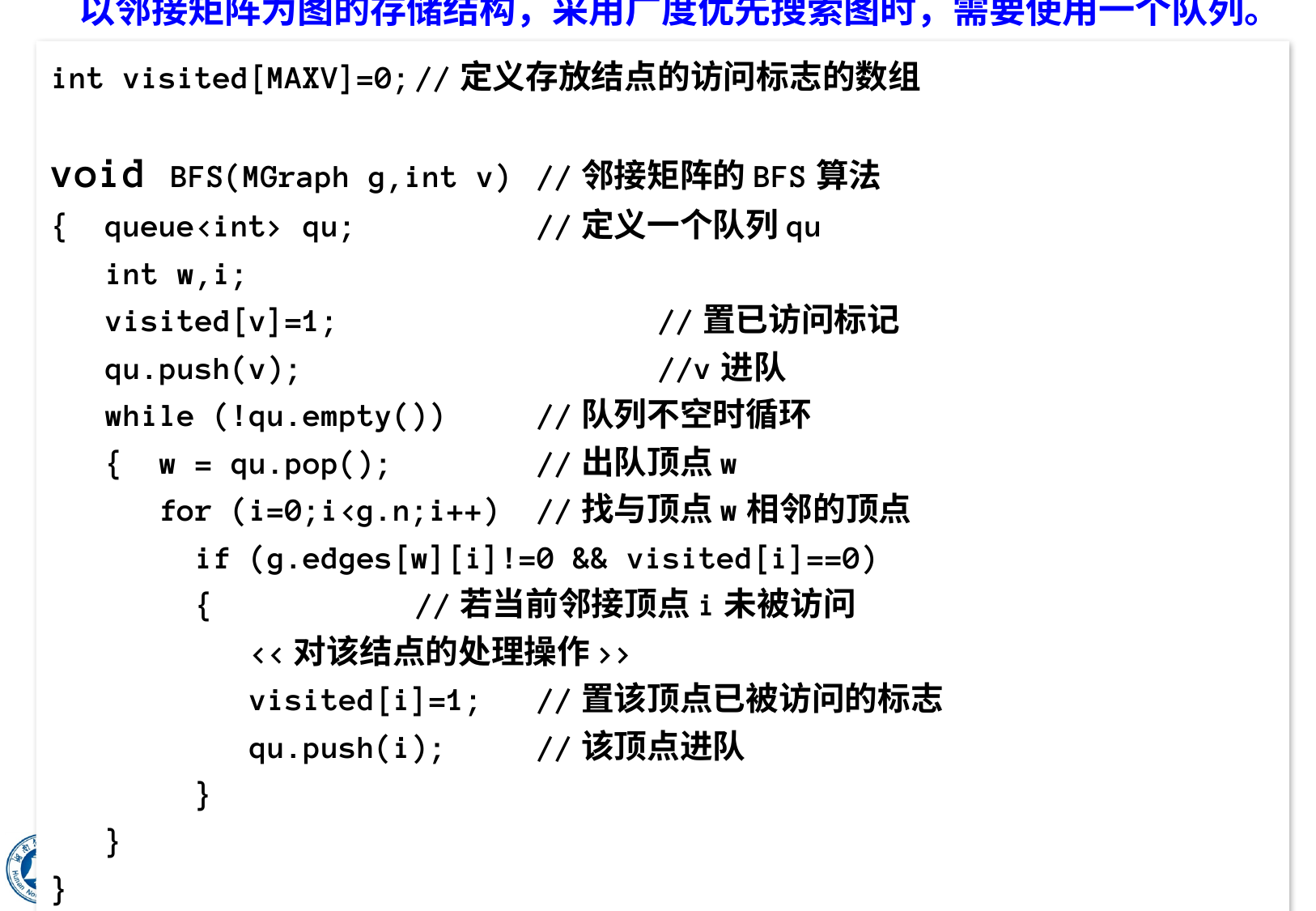

以邻接矩阵为图的存储结构，采用广度优先搜索图时，需要使用一个队列。
int visited[MAXV]=0;	//定义存放结点的访问标志的数组

void BFS(MGraph g,int v)	//邻接矩阵的BFS算法
{  queue<int> qu;		//定义一个队列qu
   int w,i;
   visited[v]=1;			//置已访问标记
   qu.push(v);			//v进队
   while (!qu.empty())	//队列不空时循环
   {  w = qu.pop();      	//出队顶点w
      for (i=0;i<g.n;i++)	//找与顶点w相邻的顶点
        if (g.edges[w][i]!=0 && visited[i]==0)
        {		//若当前邻接顶点i未被访问
           <<对该结点的处理操作>>
           visited[i]=1;	//置该顶点已被访问的标志
           qu.push(i);	//该顶点进队
        }
   }
}